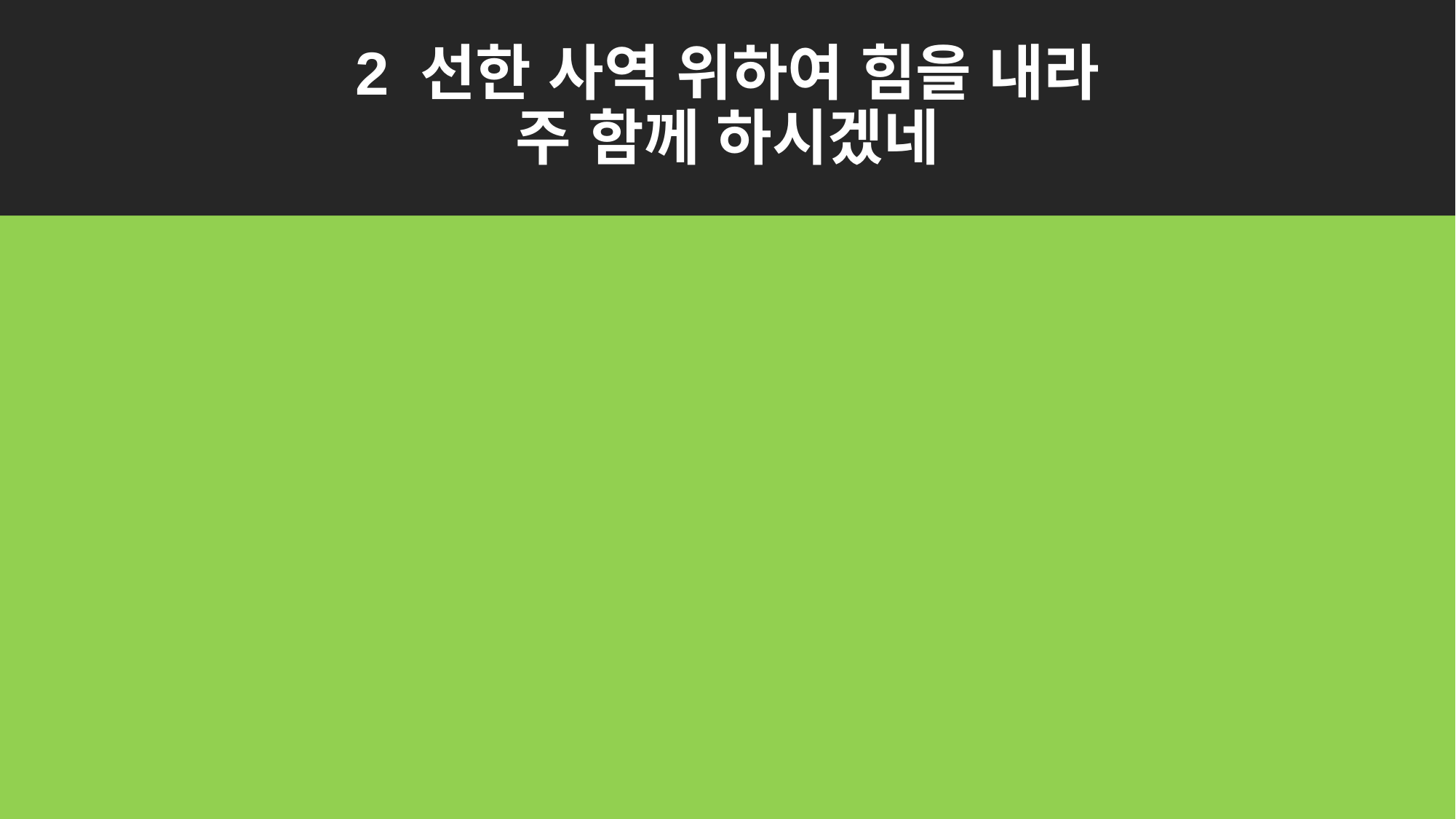

# 2 선한 사역 위하여 힘을 내라 주 함께 하시겠네